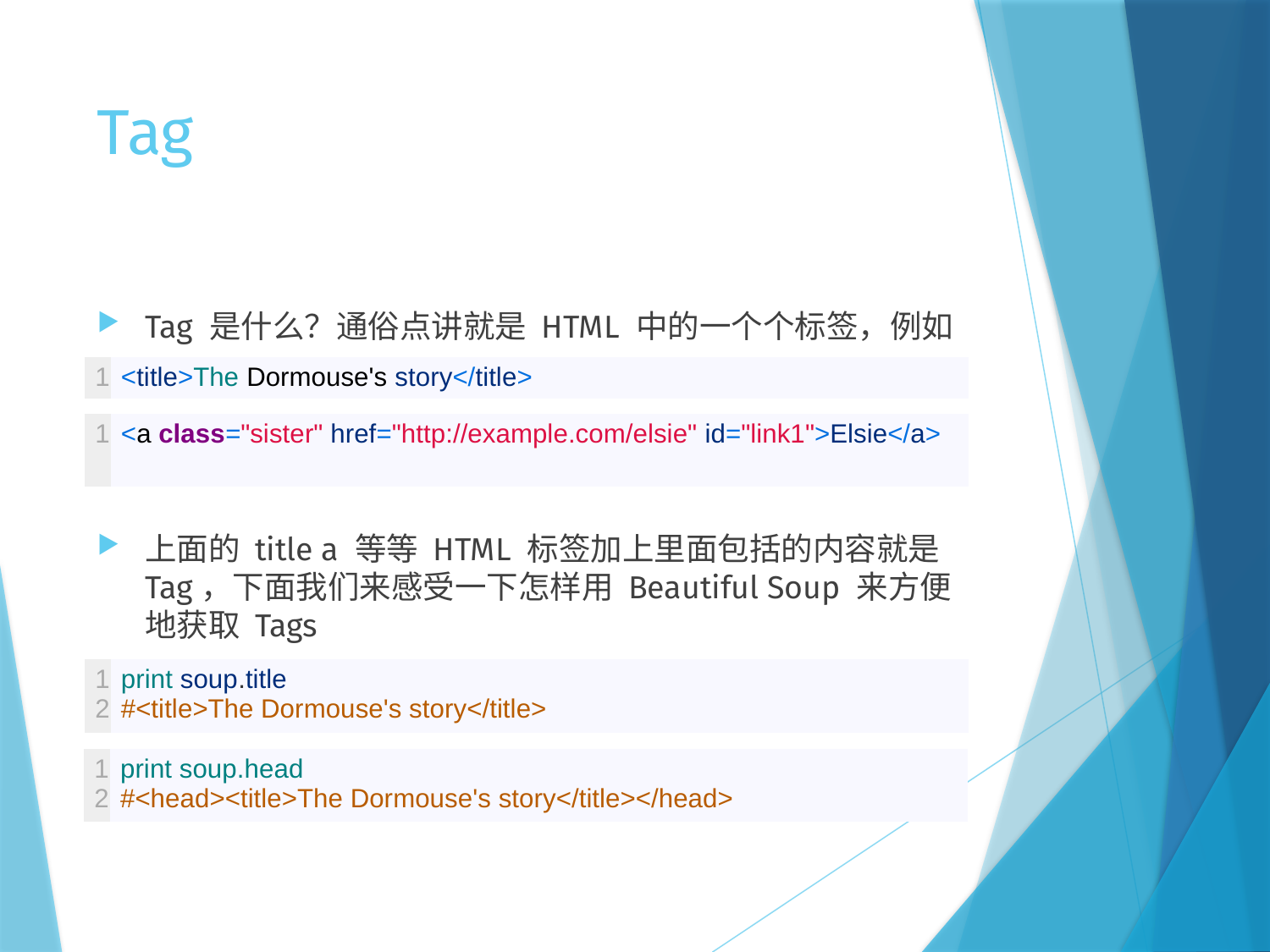

# Tag
Tag 是什么？通俗点讲就是 HTML 中的一个个标签，例如

上面的 title a 等等 HTML 标签加上里面包括的内容就是 Tag，下面我们来感受一下怎样用 Beautiful Soup 来方便地获取 Tags

| 1 | <title>The Dormouse's story</title> |
| --- | --- |
| 1 | <a class="sister" href="http://example.com/elsie" id="link1">Elsie</a> |
| --- | --- |
| 1 2 | print soup.title #<title>The Dormouse's story</title> |
| --- | --- |
| 1 2 | print soup.head #<head><title>The Dormouse's story</title></head> |
| --- | --- |